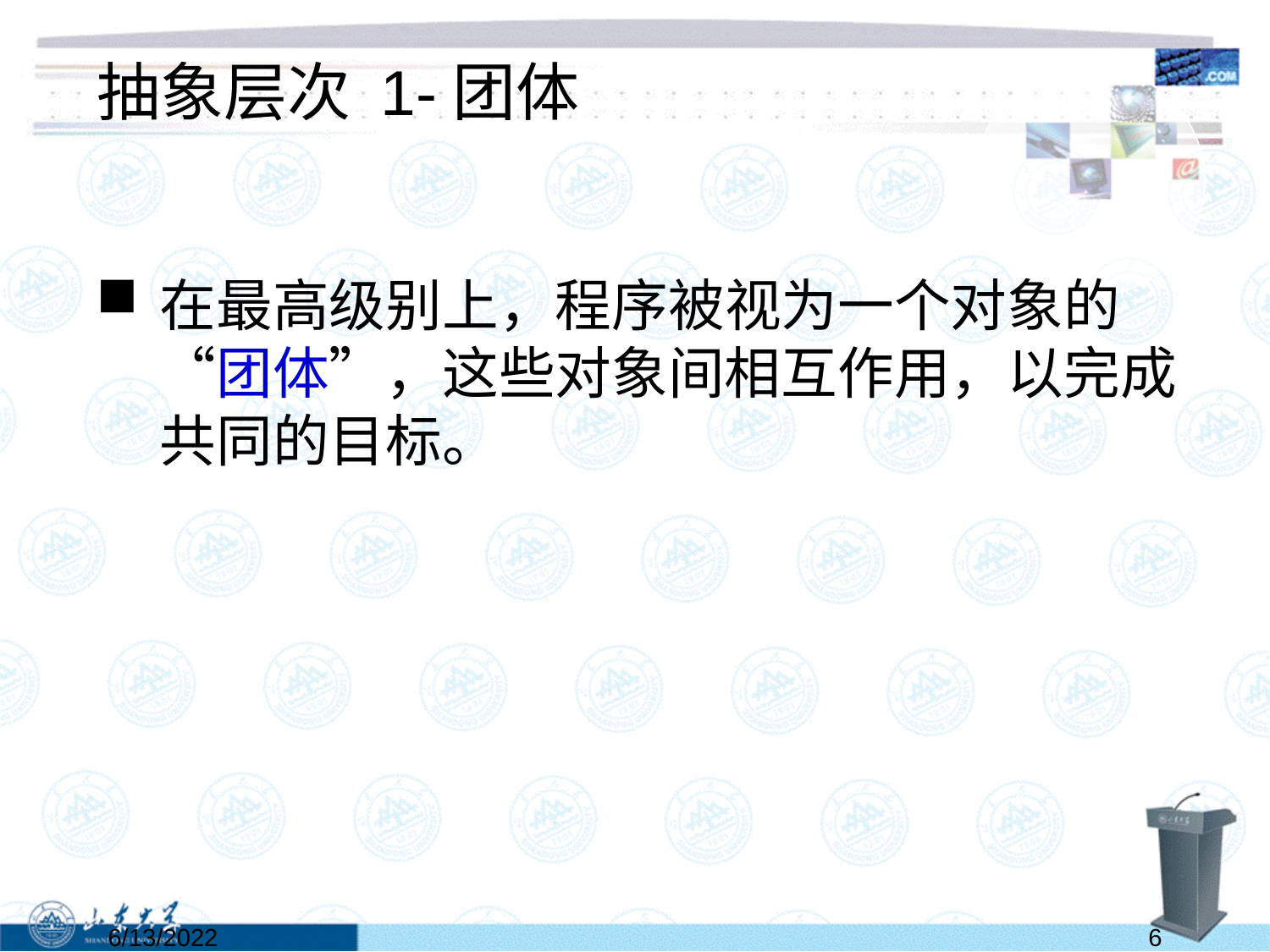

# 抽象层次 1-团体

在最高级别上，程序被视为一个对象的“团体”，这些对象间相互作用，以完成共同的目标。
6/13/2022
6